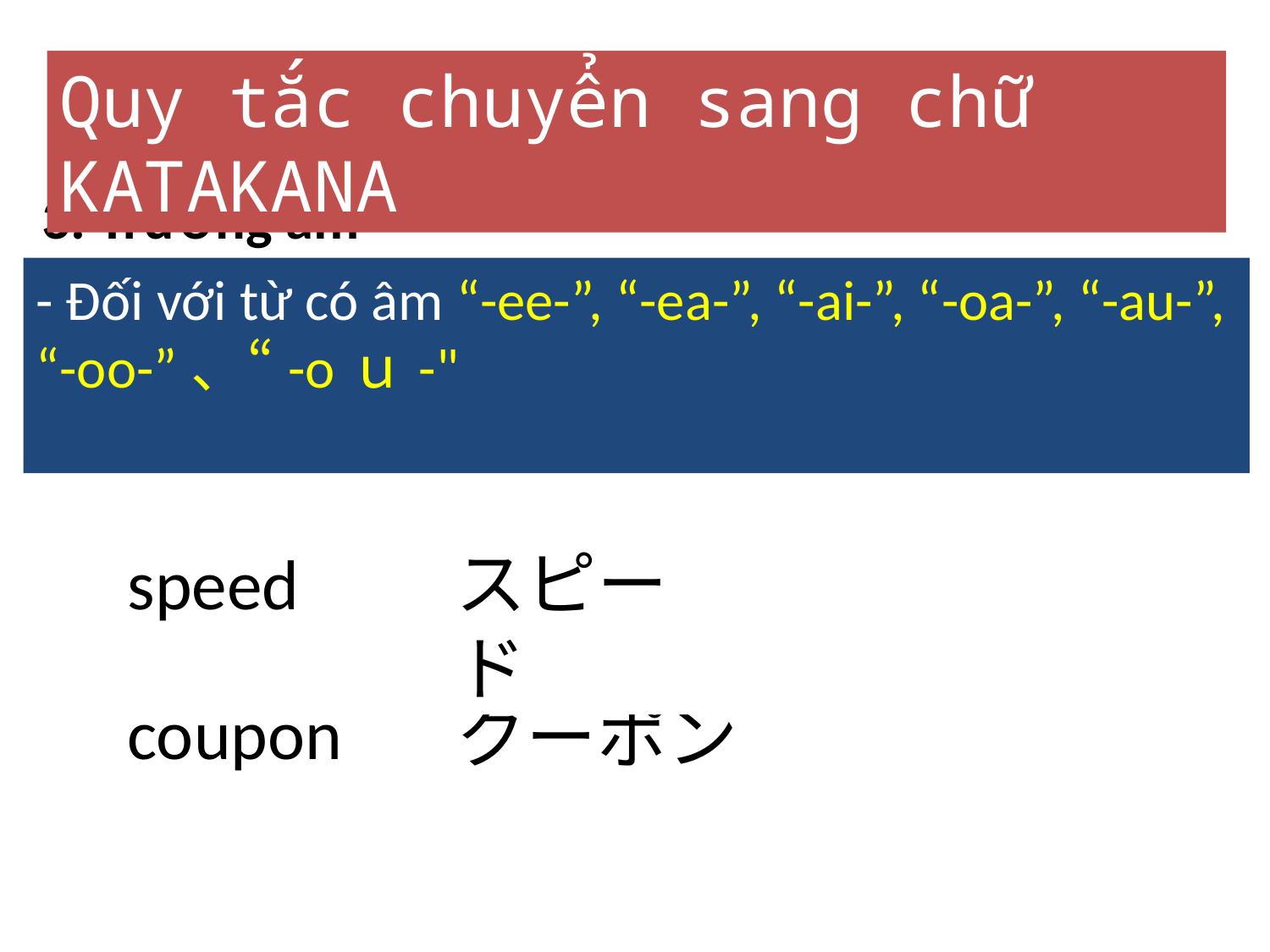

Quy tắc chuyển sang chữ KATAKANA
3. Trường âm
- Đối với từ có âm “-ee-”, “-ea-”, “-ai-”, “-oa-”, “-au-”, “-oo-”、“-oｕ-"

speed
スピード
coupon
クーポン
7